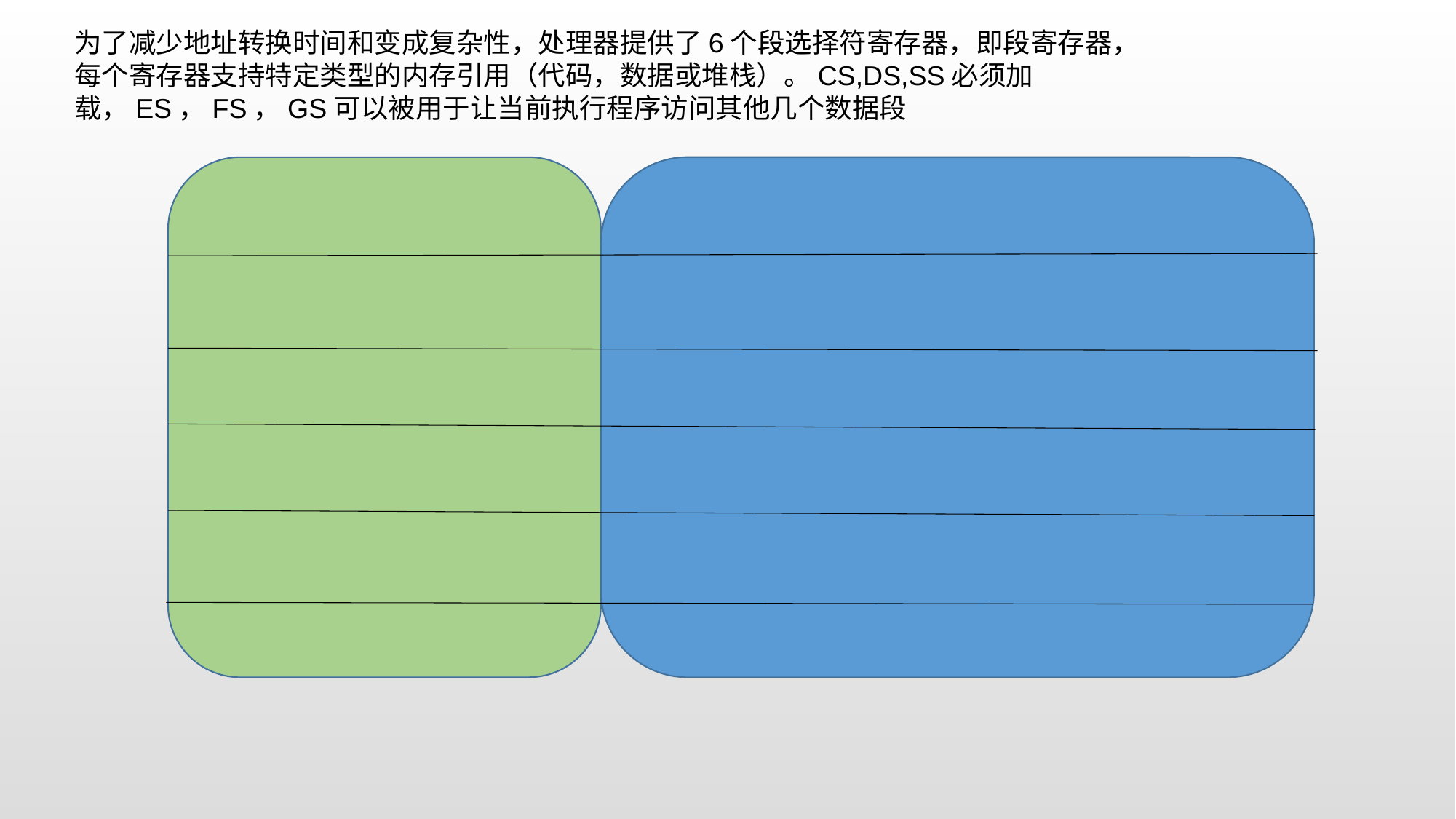

为了减少地址转换时间和变成复杂性，处理器提供了6个段选择符寄存器，即段寄存器，每个寄存器支持特定类型的内存引用（代码，数据或堆栈）。CS,DS,SS必须加载，ES，FS，GS可以被用于让当前执行程序访问其他几个数据段